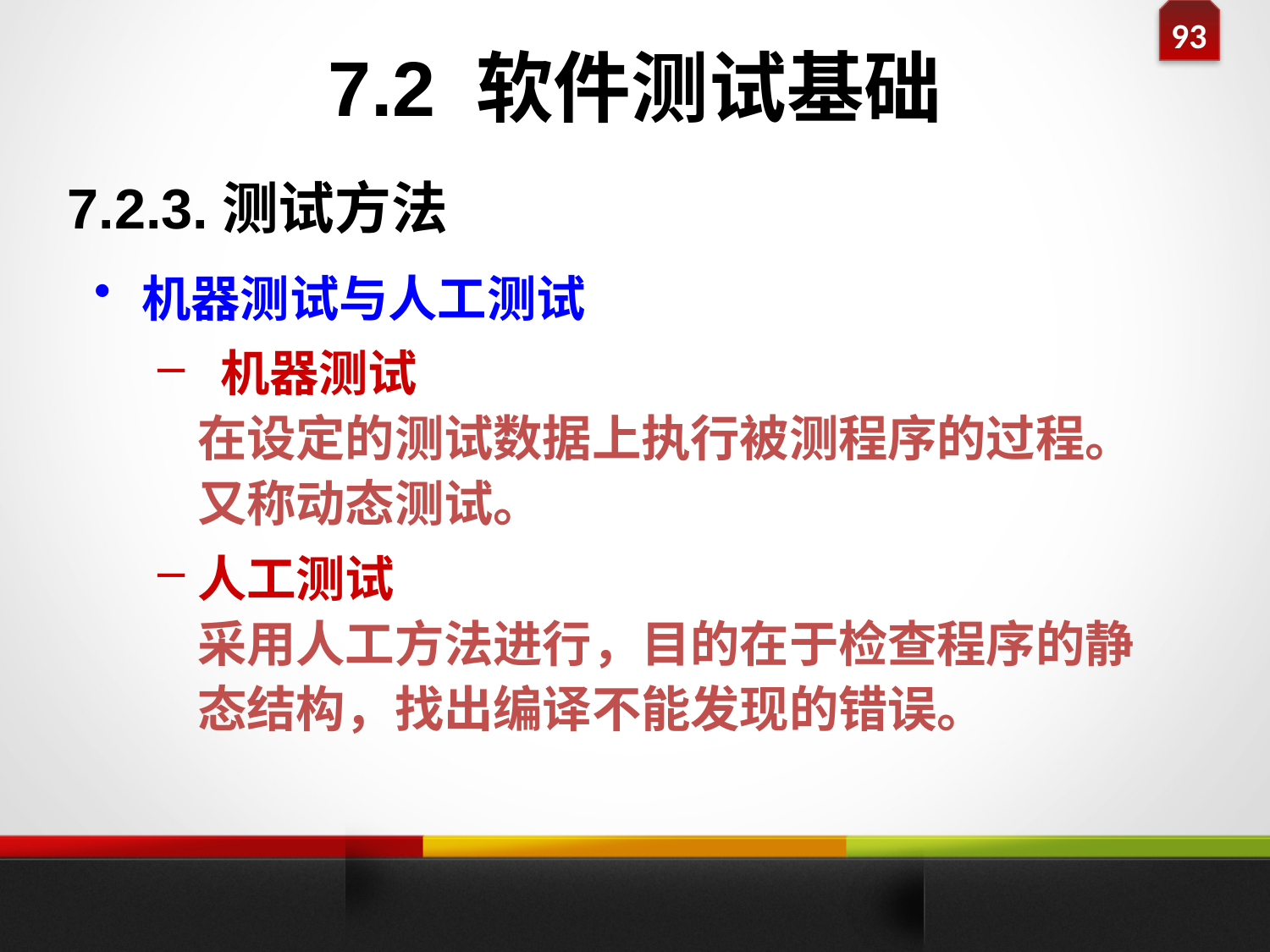

7.2 软件测试基础
#
7.2.3.测试方法
机器测试与人工测试
 机器测试
在设定的测试数据上执行被测程序的过程。又称动态测试。
人工测试
采用人工方法进行，目的在于检查程序的静态结构，找出编译不能发现的错误。